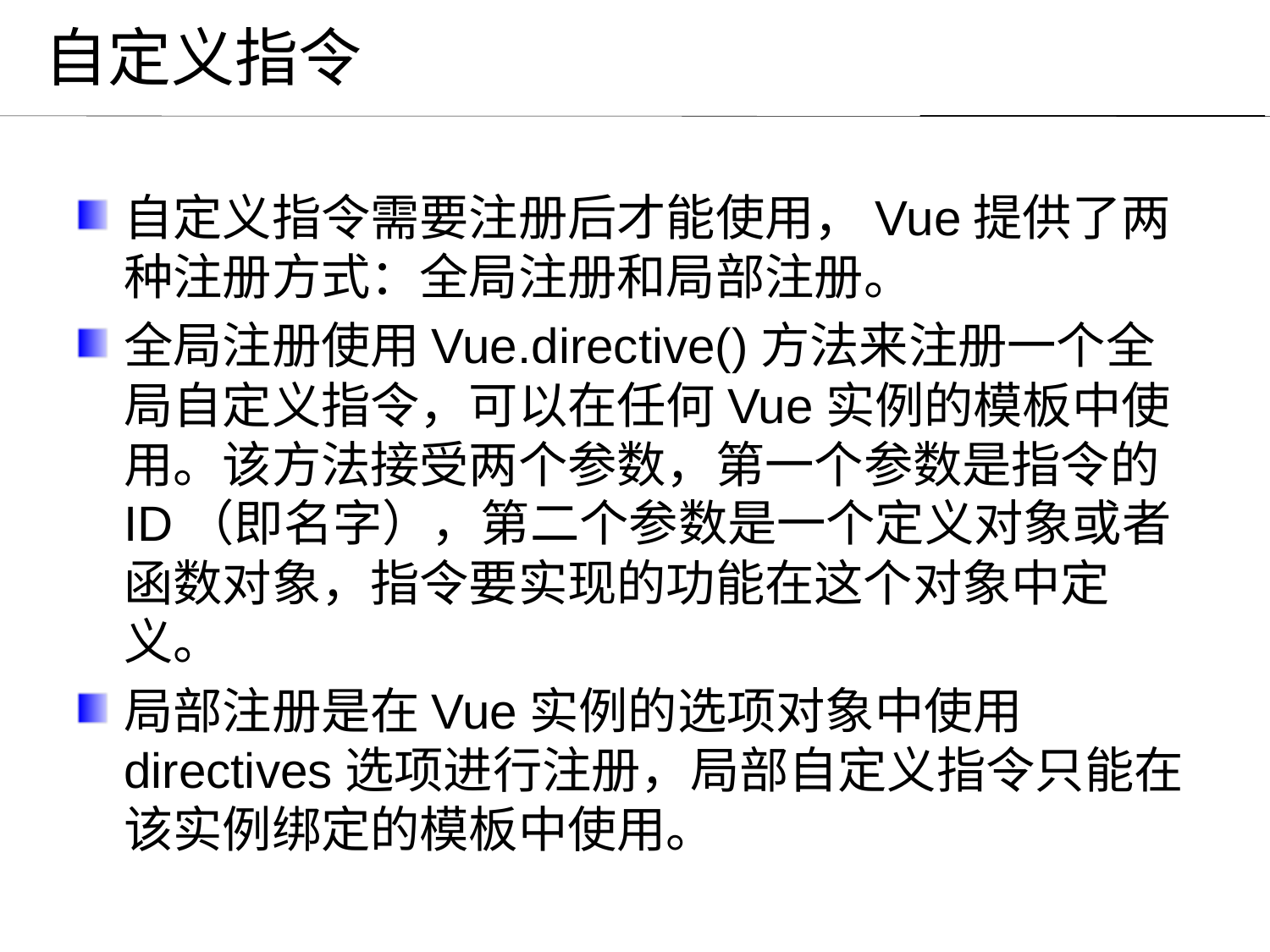

# 自定义指令
自定义指令需要注册后才能使用，Vue提供了两种注册方式：全局注册和局部注册。
全局注册使用Vue.directive()方法来注册一个全局自定义指令，可以在任何Vue实例的模板中使用。该方法接受两个参数，第一个参数是指令的ID（即名字），第二个参数是一个定义对象或者函数对象，指令要实现的功能在这个对象中定义。
局部注册是在Vue实例的选项对象中使用directives选项进行注册，局部自定义指令只能在该实例绑定的模板中使用。